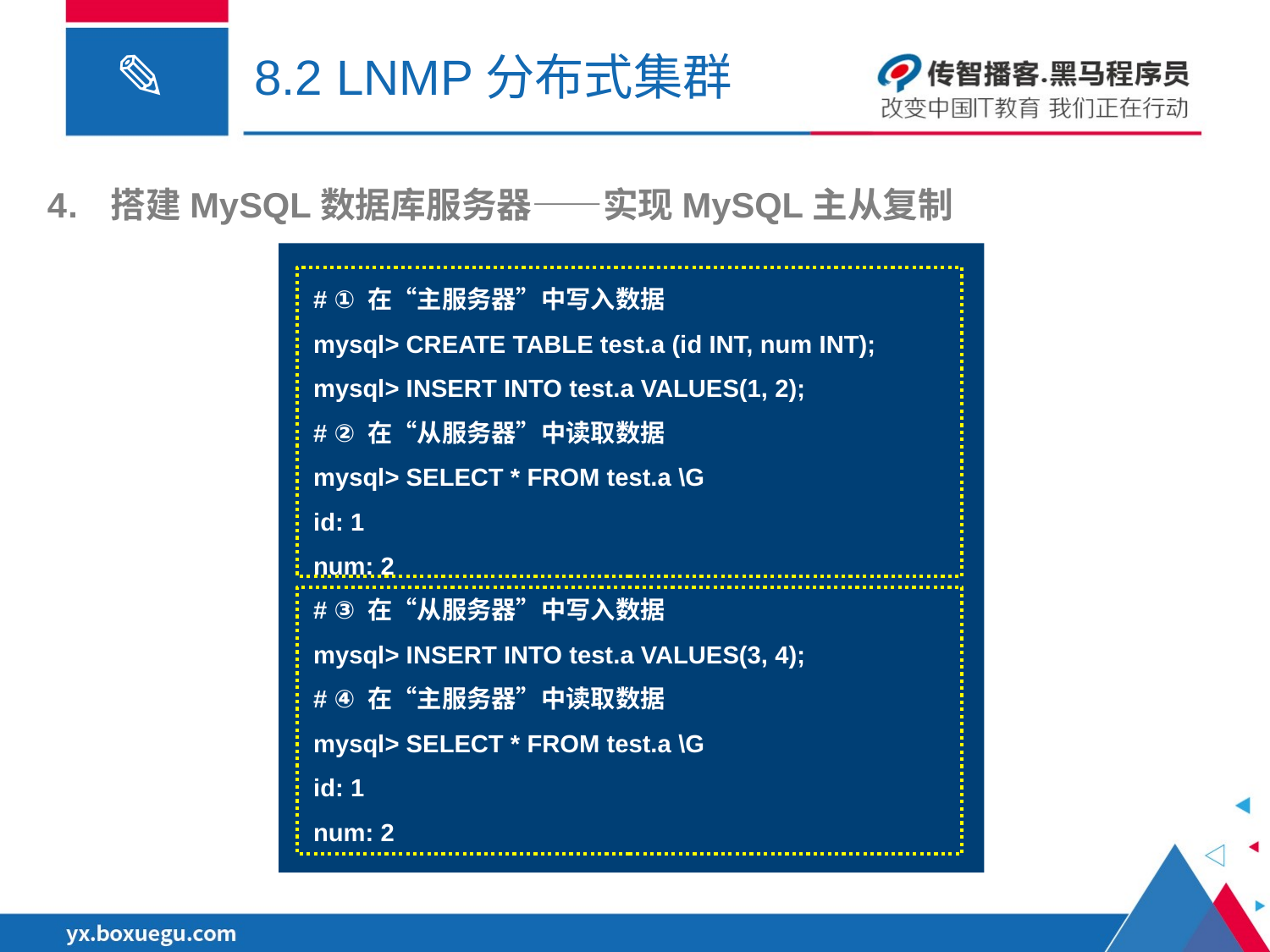

# 8.2 LNMP分布式集群
搭建MySQL数据库服务器——实现MySQL主从复制

# ① 在“主服务器”中写入数据
mysql> CREATE TABLE test.a (id INT, num INT);
mysql> INSERT INTO test.a VALUES(1, 2);
# ② 在“从服务器”中读取数据
mysql> SELECT * FROM test.a \G
id: 1
num: 2
# ③ 在“从服务器”中写入数据
mysql> INSERT INTO test.a VALUES(3, 4);
# ④ 在“主服务器”中读取数据
mysql> SELECT * FROM test.a \G
id: 1
num: 2